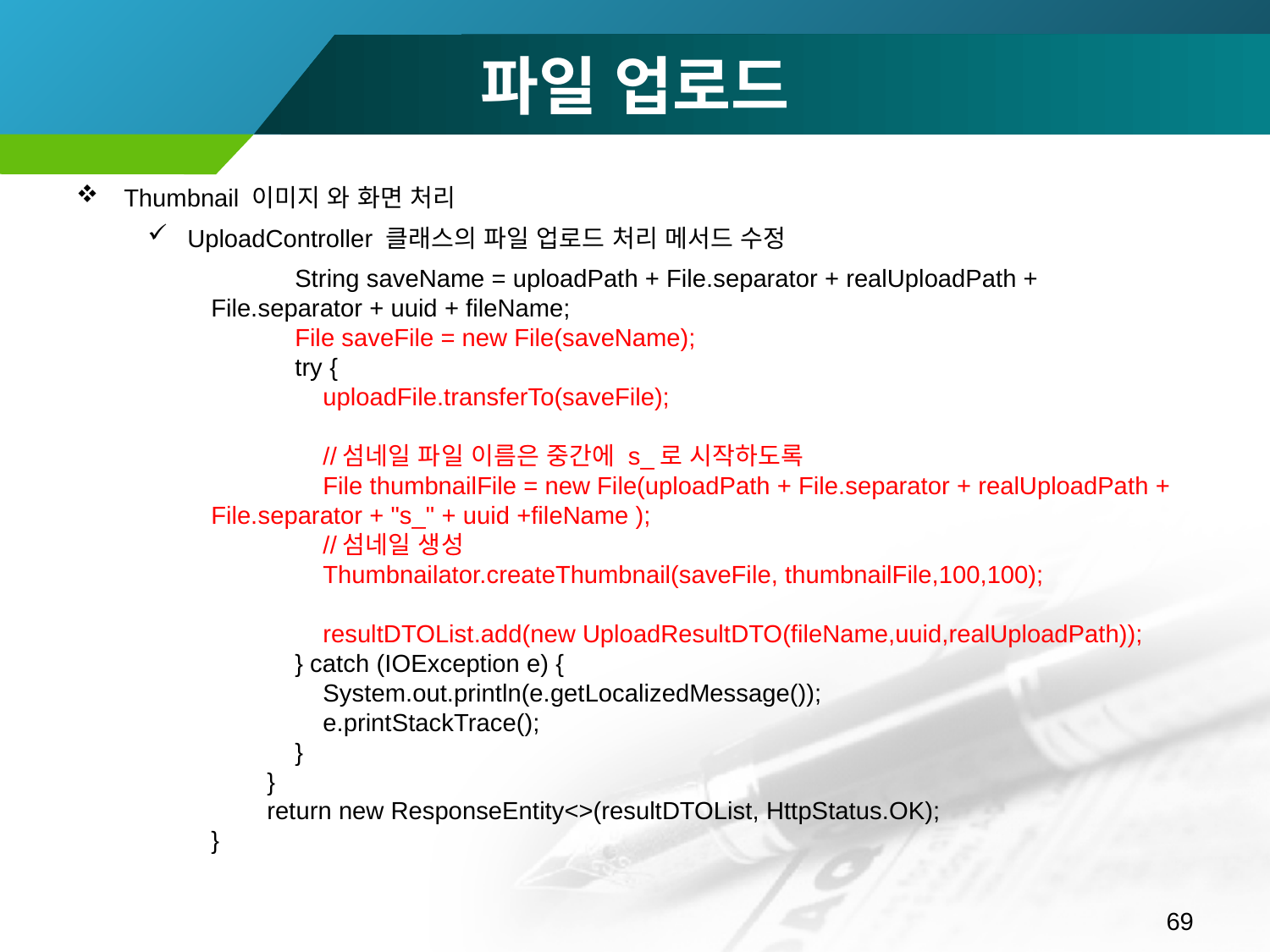

# 파일 업로드
Thumbnail 이미지 와 화면 처리
UploadController 클래스의 파일 업로드 처리 메서드 수정
            String saveName = uploadPath + File.separator + realUploadPath + File.separator + uuid + fileName;
            File saveFile = new File(saveName);
            try {
                uploadFile.transferTo(saveFile);

                //섬네일 파일 이름은 중간에 s_로 시작하도록
                File thumbnailFile = new File(uploadPath + File.separator + realUploadPath + File.separator + "s_" + uuid +fileName );
                //섬네일 생성
                Thumbnailator.createThumbnail(saveFile, thumbnailFile,100,100);

                resultDTOList.add(new UploadResultDTO(fileName,uuid,realUploadPath));
            } catch (IOException e) {
                System.out.println(e.getLocalizedMessage());
                e.printStackTrace();
            }
        }
        return new ResponseEntity<>(resultDTOList, HttpStatus.OK);
}
69